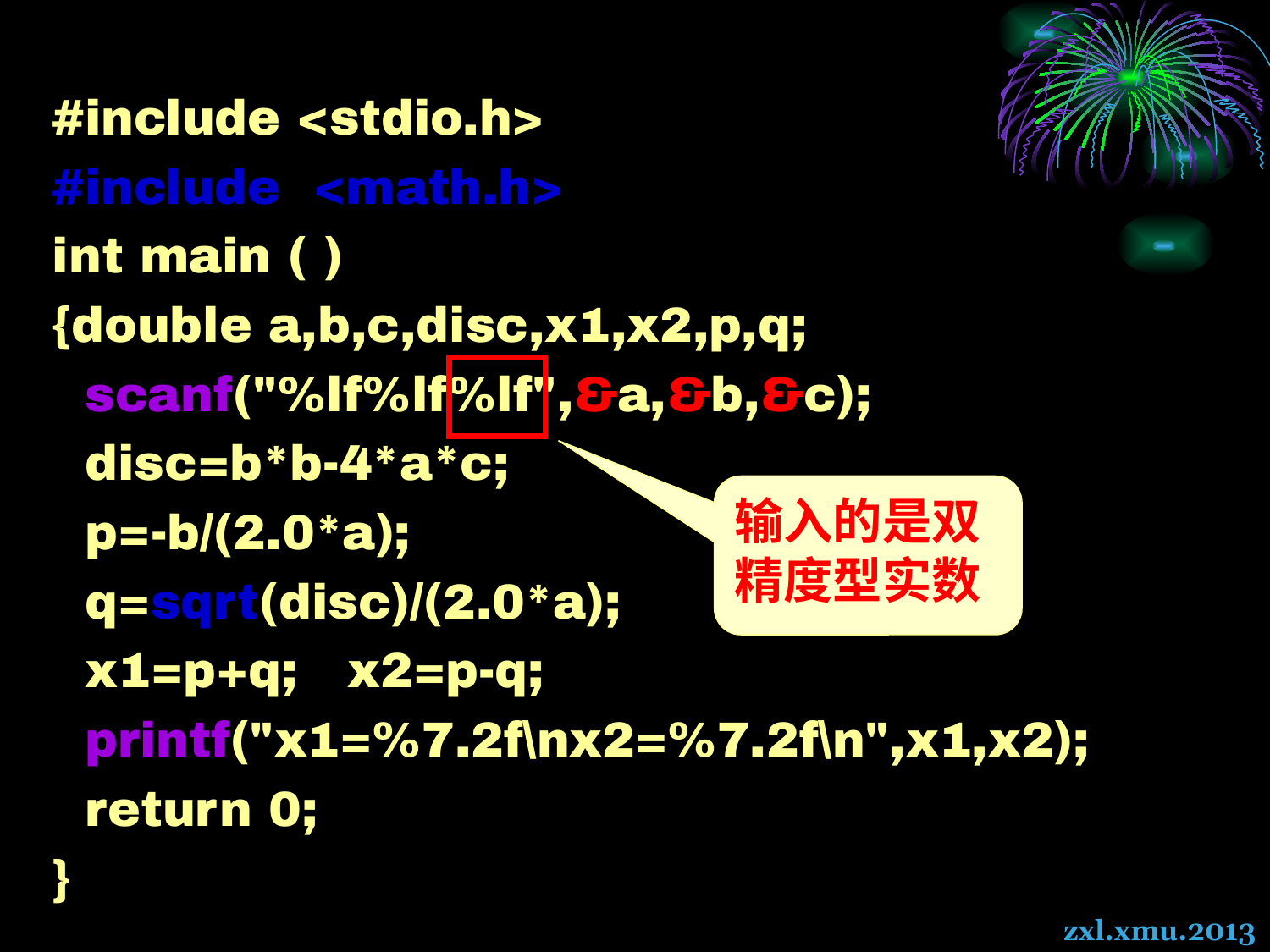

#include <stdio.h>
#include  <math.h>
int main ( )
{double a,b,c,disc,x1,x2,p,q;
  scanf("%lf%lf%lf",&a,&b,&c);
  disc=b*b-4*a*c;
  p=-b/(2.0*a);
  q=sqrt(disc)/(2.0*a);
  x1=p+q;   x2=p-q;
  printf("x1=%7.2f\nx2=%7.2f\n",x1,x2);
  return 0;
}

输入的是双精度型实数